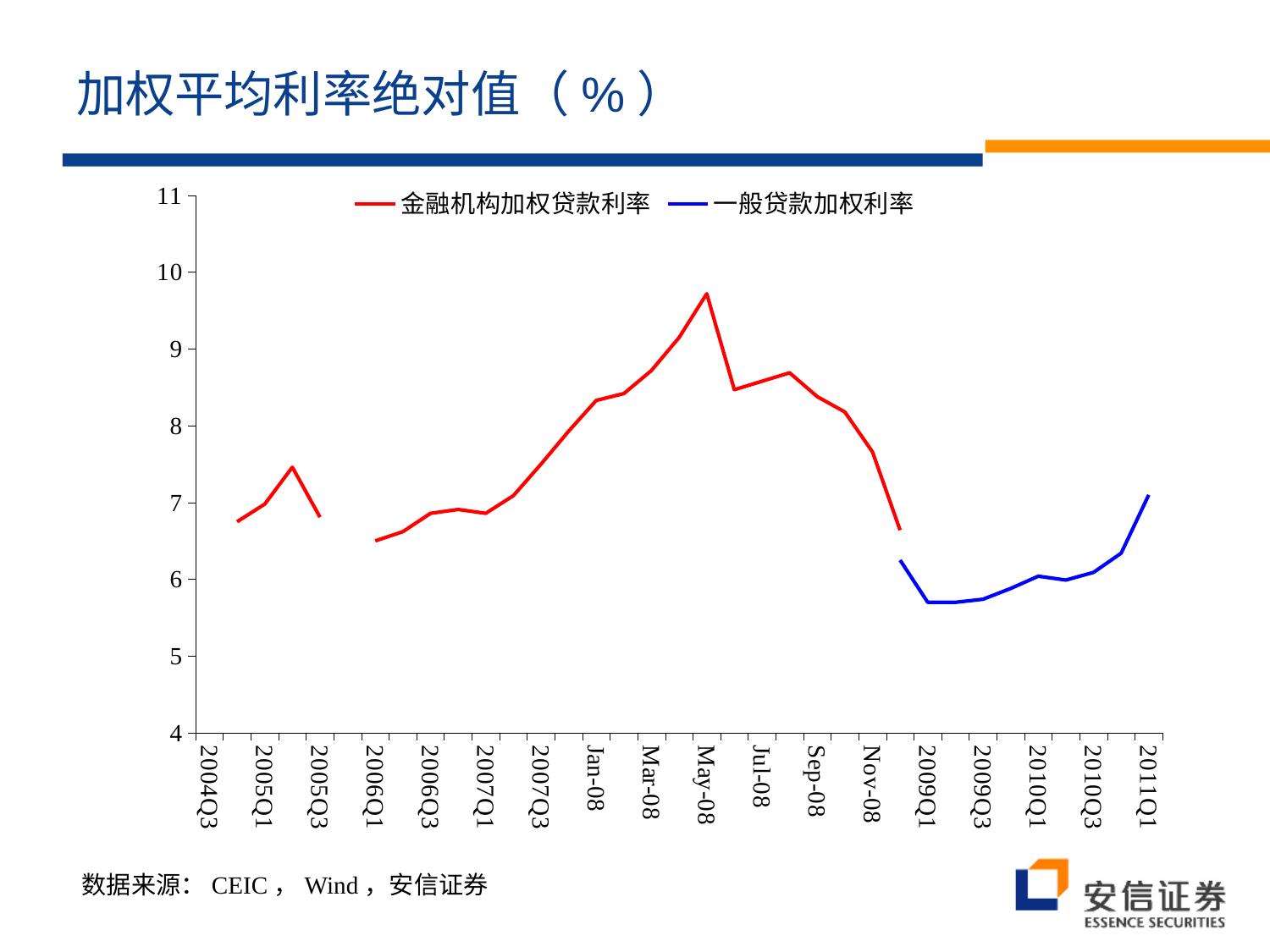

# 加权平均利率绝对值（%）

### Chart

| Category |  |  |
|---|---|---|
| 2004Q3 | None | None |
| 2004Q4 | 6.75 | None |
| 2005Q1 | 6.98 | None |
| 2005Q2 | 7.46 | None |
| 2005Q3 | 6.81 | None |
| 2005Q4 | None | None |
| 2006Q1 | 6.5 | None |
| 2006Q2 | 6.619999999999997 | None |
| 2006Q3 | 6.8599999999999985 | None |
| 2006Q4 | 6.91 | None |
| 2007Q1 | 6.8599999999999985 | None |
| 2007Q2 | 7.09 | None |
| 2007Q3 | 7.5 | None |
| 2007Q4 | 7.930000000000002 | None |
| Jan-08 | 8.33 | None |
| Feb-08 | 8.42 | None |
| Mar-08 | 8.72 | None |
| Apr-08 | 9.15 | None |
| May-08 | 9.72 | None |
| Jun-08 | 8.47 | None |
| Jul-08 | 8.58 | None |
| Aug-08 | 8.69 | None |
| Sep-08 | 8.38 | None |
| Oct-08 | 8.18 | None |
| Nov-08 | 7.6599999999999975 | None |
| Dec-08 | 6.64 | 6.25 |
| 2009Q1 | None | 5.7 |
| 2009Q2 | None | 5.7 |
| 2009Q3 | None | 5.74 |
| 2009Q4 | None | 5.88 |
| 2010Q1 | None | 6.04 |
| 2010Q2 | None | 5.99 |
| 2010Q3 | None | 6.09 |
| 2010Q4 | None | 6.34 |
| 2011Q1 | None | 7.1 |
数据来源：CEIC，Wind，安信证券